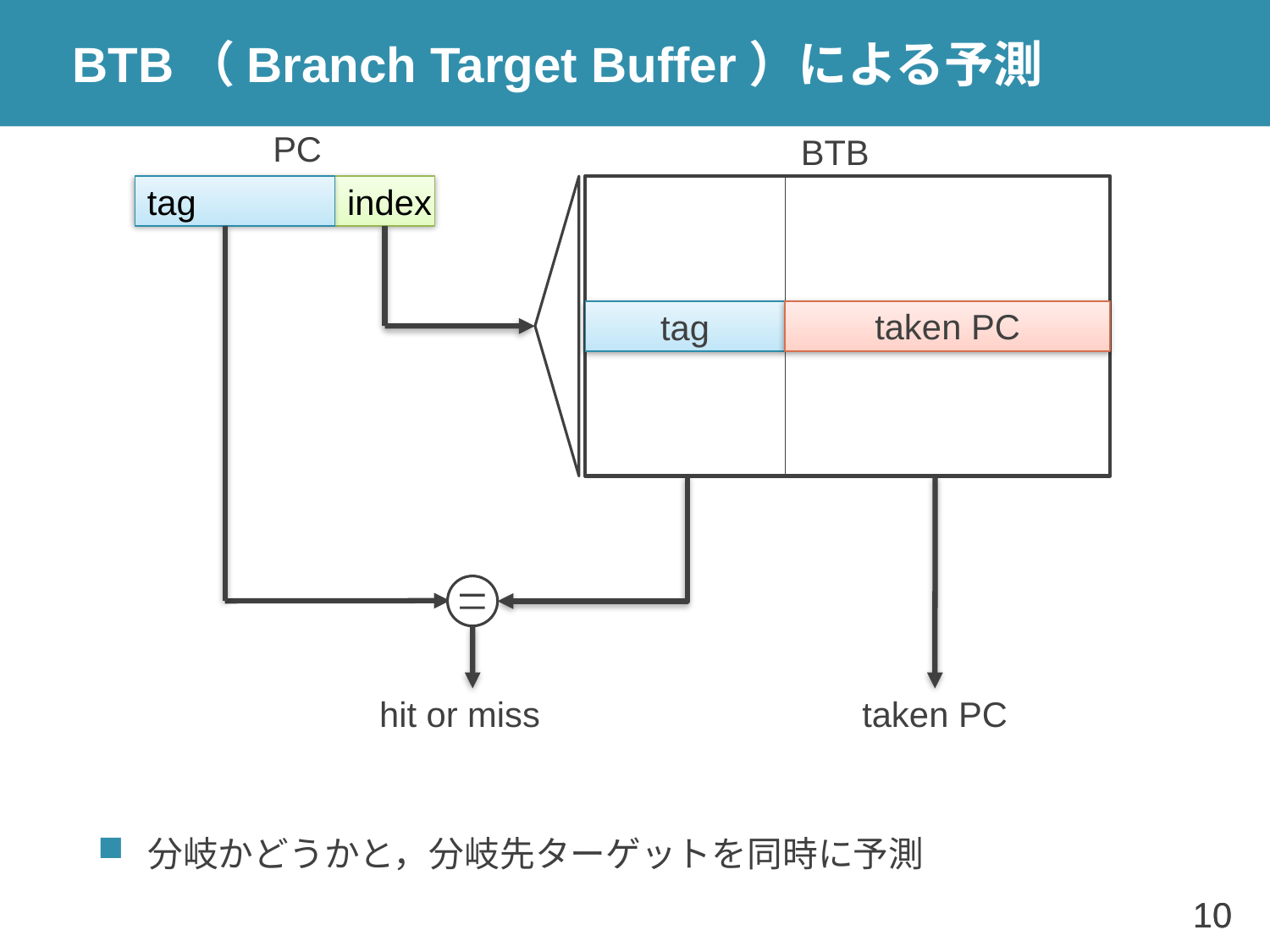

# BTB（Branch Target Buffer）による予測
PC
BTB
tag
index

tag
taken PC

hit or miss
taken PC
分岐かどうかと，分岐先ターゲットを同時に予測